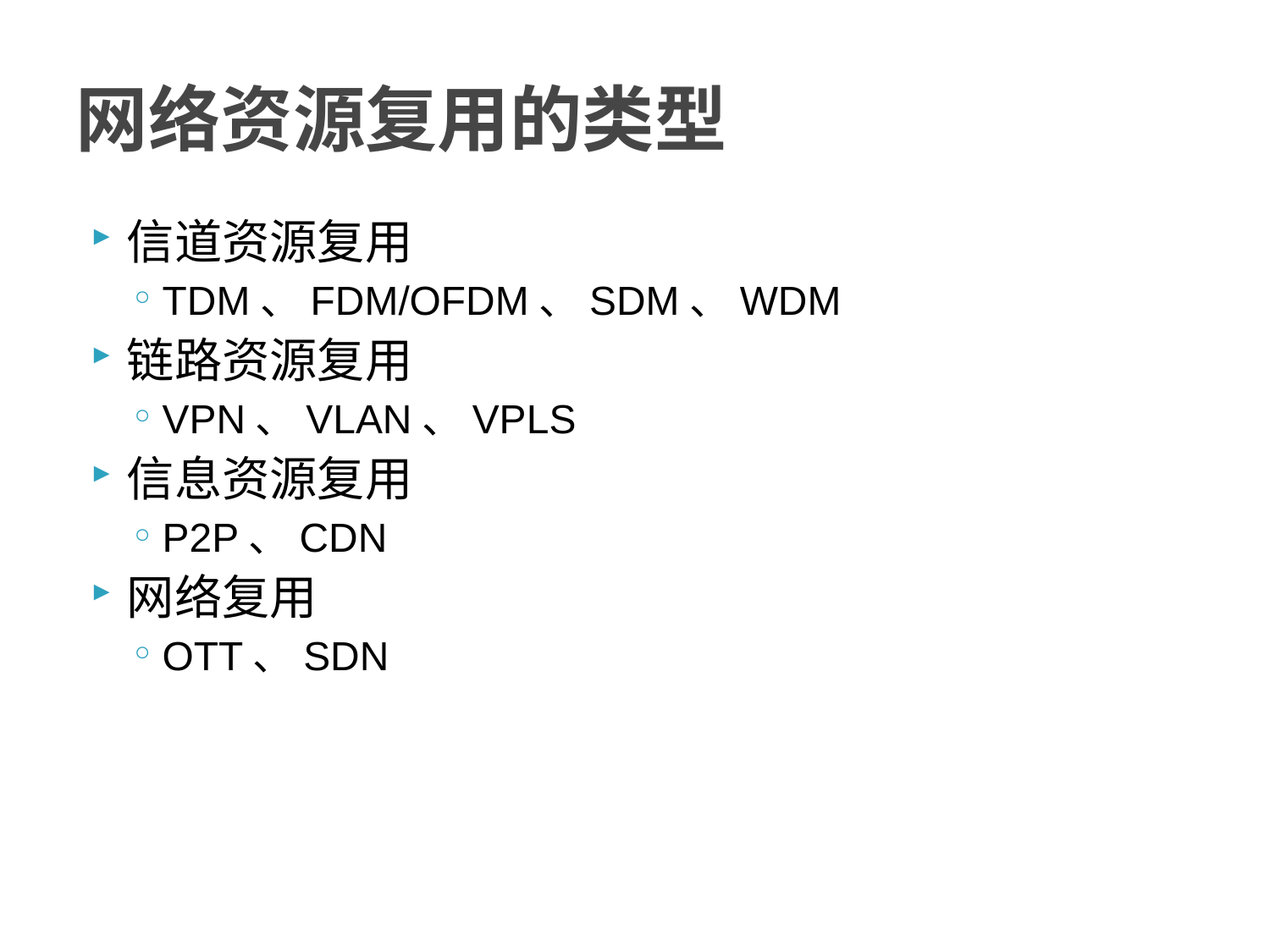

# 网络资源复用的类型
信道资源复用
TDM、FDM/OFDM、SDM、WDM
链路资源复用
VPN、VLAN、VPLS
信息资源复用
P2P、CDN
网络复用
OTT、SDN